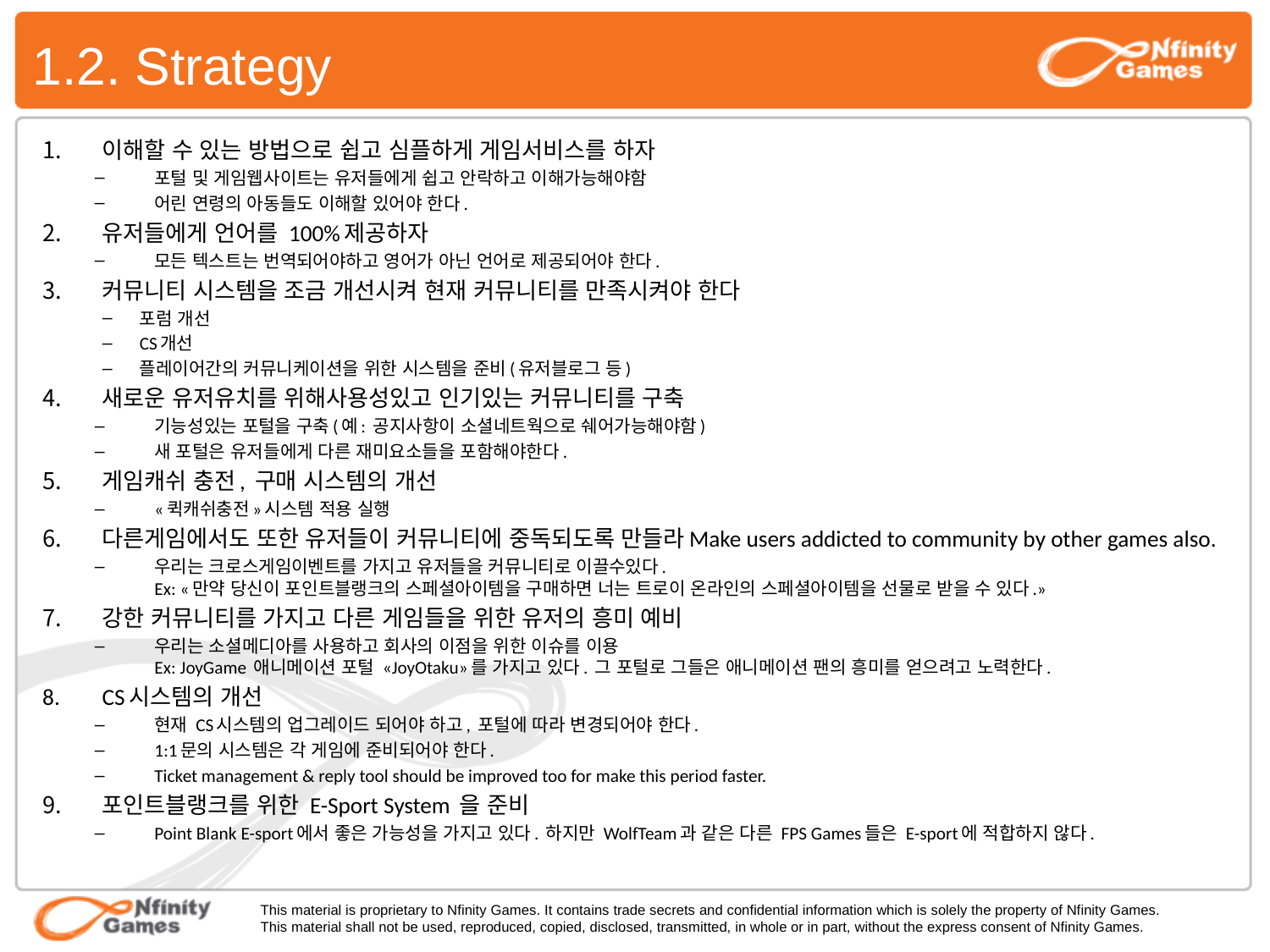

# 1.2. Strategy
이해할 수 있는 방법으로 쉽고 심플하게 게임서비스를 하자
포털 및 게임웹사이트는 유저들에게 쉽고 안락하고 이해가능해야함
어린 연령의 아동들도 이해할 있어야 한다.
유저들에게 언어를 100%제공하자
모든 텍스트는 번역되어야하고 영어가 아닌 언어로 제공되어야 한다.
커뮤니티 시스템을 조금 개선시켜 현재 커뮤니티를 만족시켜야 한다
포럼 개선
CS개선
플레이어간의 커뮤니케이션을 위한 시스템을 준비(유저블로그 등)
새로운 유저유치를 위해사용성있고 인기있는 커뮤니티를 구축
기능성있는 포털을 구축(예: 공지사항이 소셜네트웍으로 쉐어가능해야함)
새 포털은 유저들에게 다른 재미요소들을 포함해야한다.
게임캐쉬 충전, 구매 시스템의 개선
«퀵캐쉬충전»시스템 적용 실행
다른게임에서도 또한 유저들이 커뮤니티에 중독되도록 만들라Make users addicted to community by other games also.
우리는 크로스게임이벤트를 가지고 유저들을 커뮤니티로 이끌수있다.
Ex: «만약 당신이 포인트블랭크의 스페셜아이템을 구매하면 너는 트로이 온라인의 스페셜아이템을 선물로 받을 수 있다.»
강한 커뮤니티를 가지고 다른 게임들을 위한 유저의 흥미 예비
우리는 소셜메디아를 사용하고 회사의 이점을 위한 이슈를 이용
Ex: JoyGame 애니메이션 포털 «JoyOtaku»를 가지고 있다. 그 포털로 그들은 애니메이션 팬의 흥미를 얻으려고 노력한다.
CS시스템의 개선
현재 CS시스템의 업그레이드 되어야 하고, 포털에 따라 변경되어야 한다.
1:1문의 시스템은 각 게임에 준비되어야 한다.
Ticket management & reply tool should be improved too for make this period faster.
포인트블랭크를 위한 E-Sport System 을 준비
Point Blank E-sport에서 좋은 가능성을 가지고 있다. 하지만 WolfTeam과 같은 다른 FPS Games들은 E-sport에 적합하지 않다.